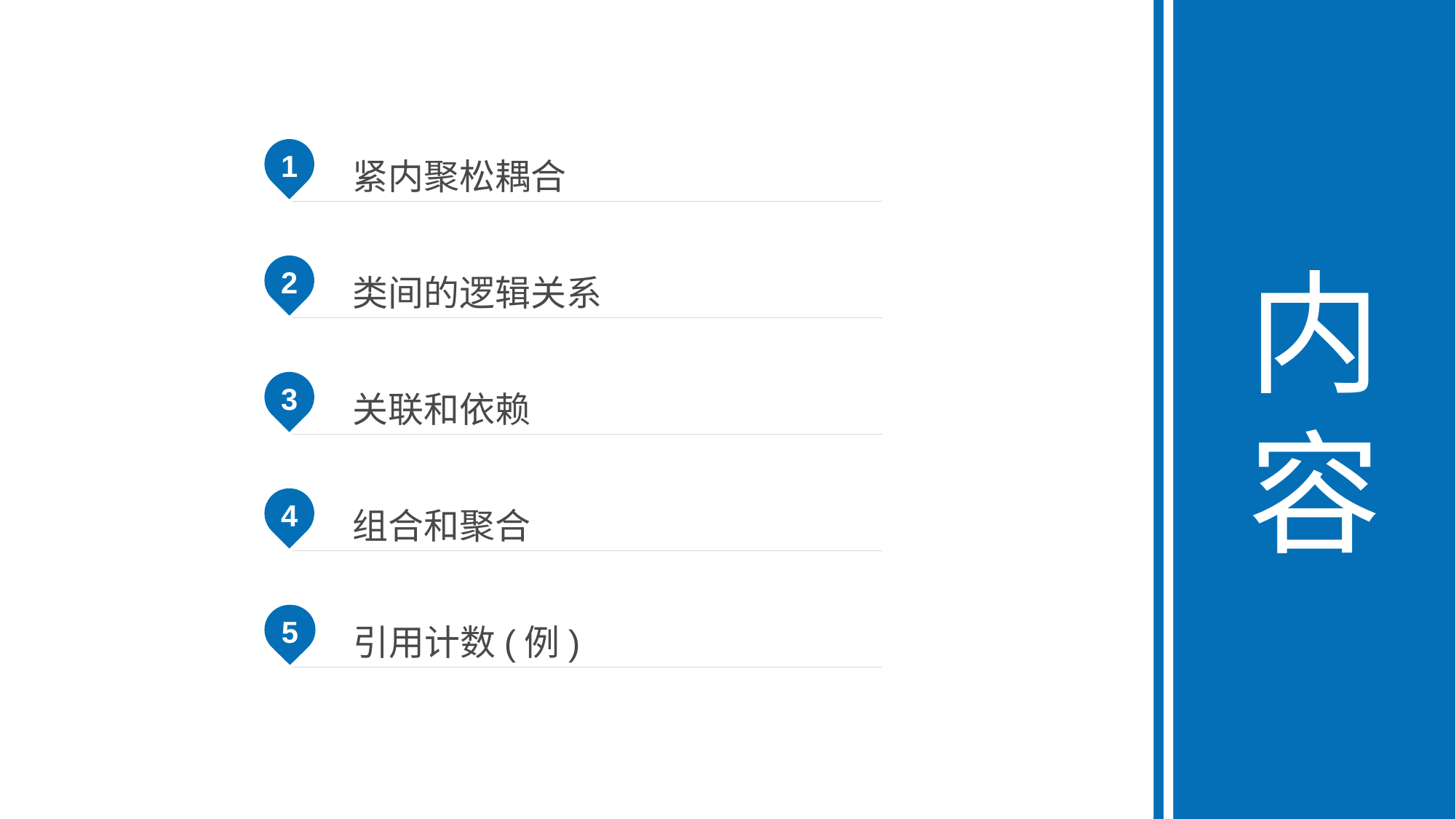

内容

1
紧内聚松耦合
2
类间的逻辑关系
3
关联和依赖
4
组合和聚合
5
引用计数(例)